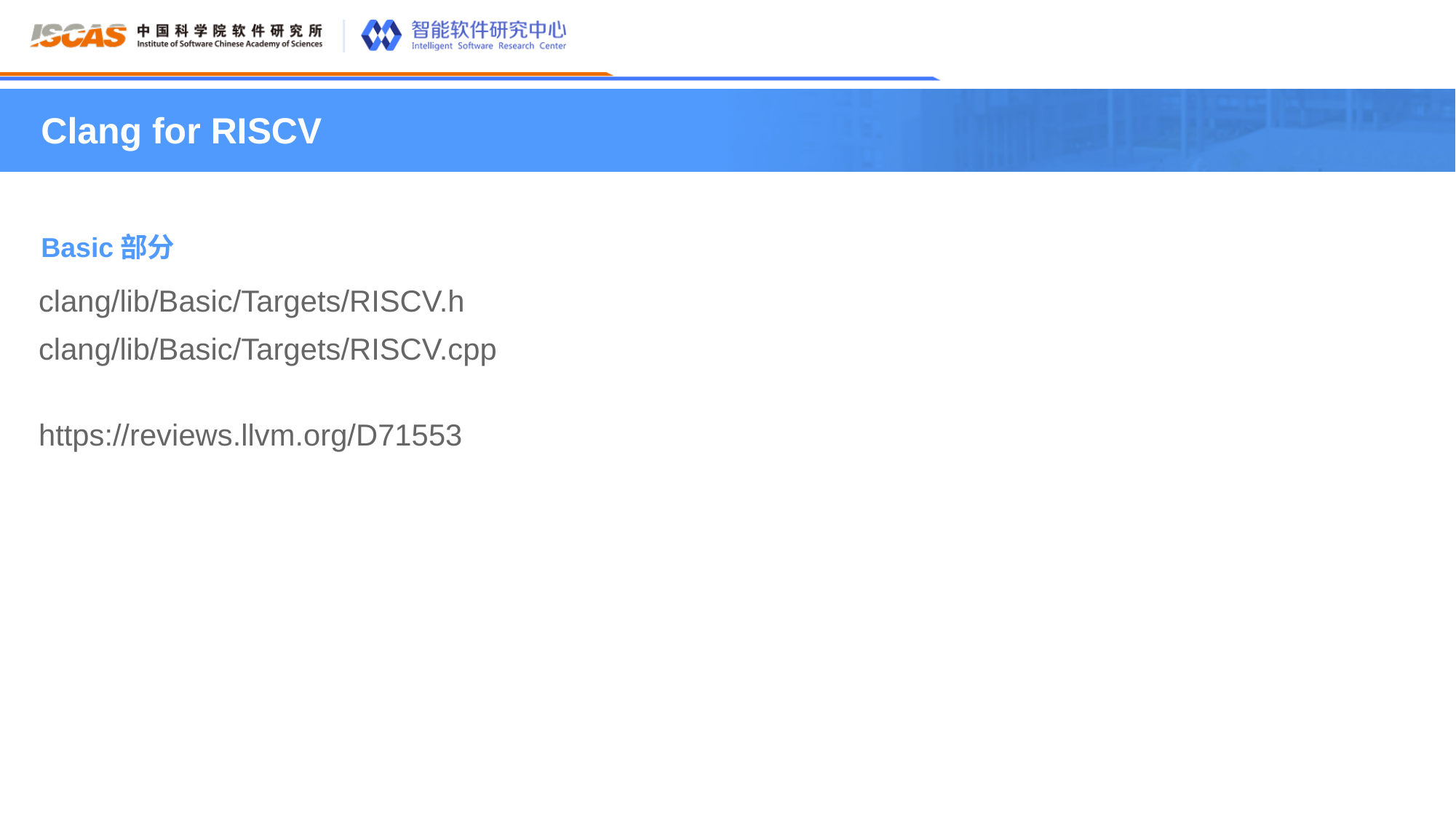

Clang for RISCV
Basic部分
clang/lib/Basic/Targets/RISCV.h
clang/lib/Basic/Targets/RISCV.cpp

https://reviews.llvm.org/D71553